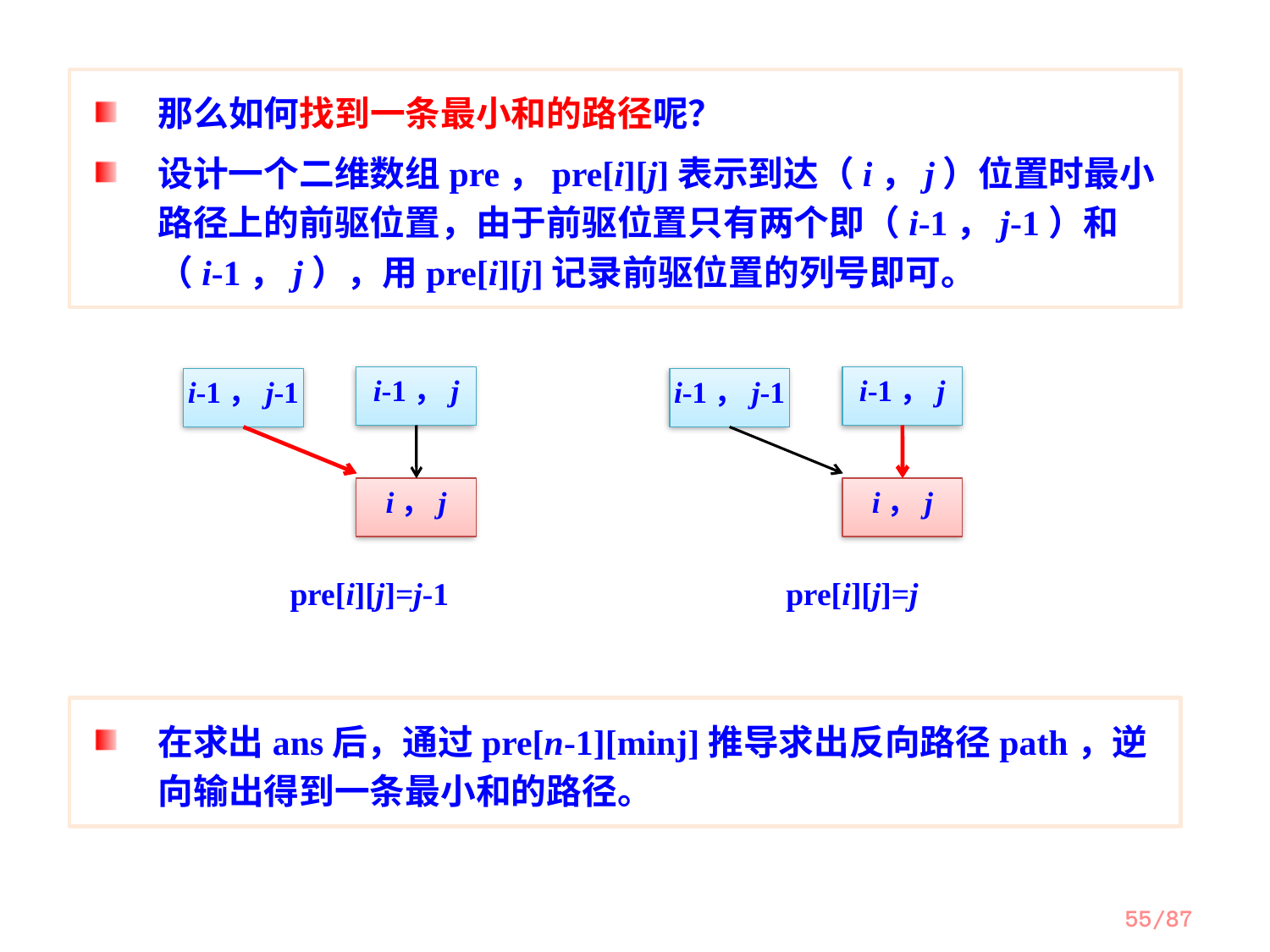

那么如何找到一条最小和的路径呢？
设计一个二维数组pre，pre[i][j]表示到达（i，j）位置时最小路径上的前驱位置，由于前驱位置只有两个即（i-1，j-1）和（i-1，j），用pre[i][j]记录前驱位置的列号即可。
i-1，j
i-1，j
i-1，j-1
i-1，j-1

i，j
i，j
pre[i][j]=j-1
pre[i][j]=j
在求出ans后，通过pre[n-1][minj]推导求出反向路径path，逆向输出得到一条最小和的路径。
55/87